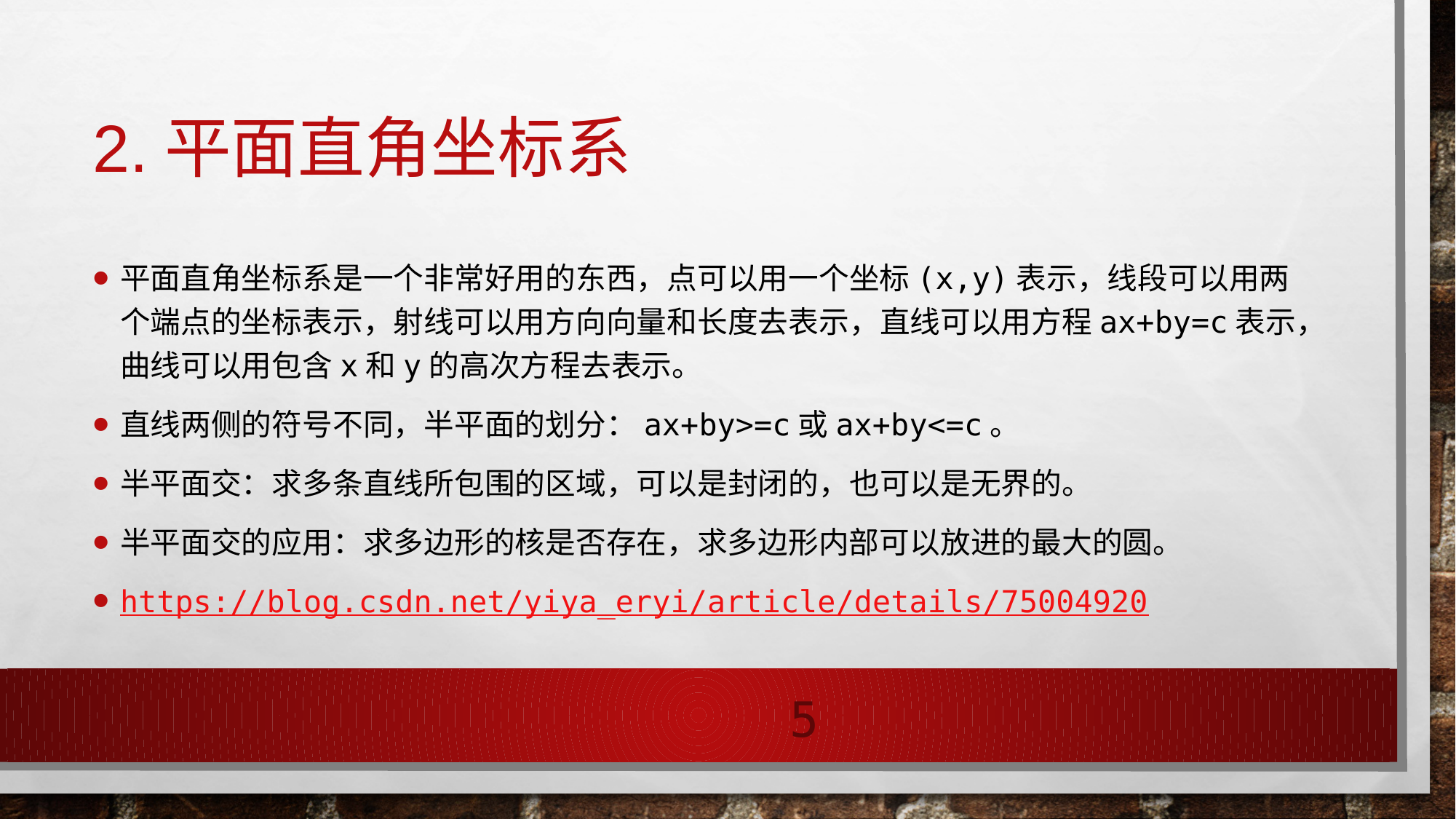

# 2.平面直角坐标系
平面直角坐标系是一个非常好用的东西，点可以用一个坐标(x,y)表示，线段可以用两个端点的坐标表示，射线可以用方向向量和长度去表示，直线可以用方程ax+by=c表示，曲线可以用包含x和y的高次方程去表示。
直线两侧的符号不同，半平面的划分：ax+by>=c或ax+by<=c。
半平面交：求多条直线所包围的区域，可以是封闭的，也可以是无界的。
半平面交的应用：求多边形的核是否存在，求多边形内部可以放进的最大的圆。
https://blog.csdn.net/yiya_eryi/article/details/75004920
5